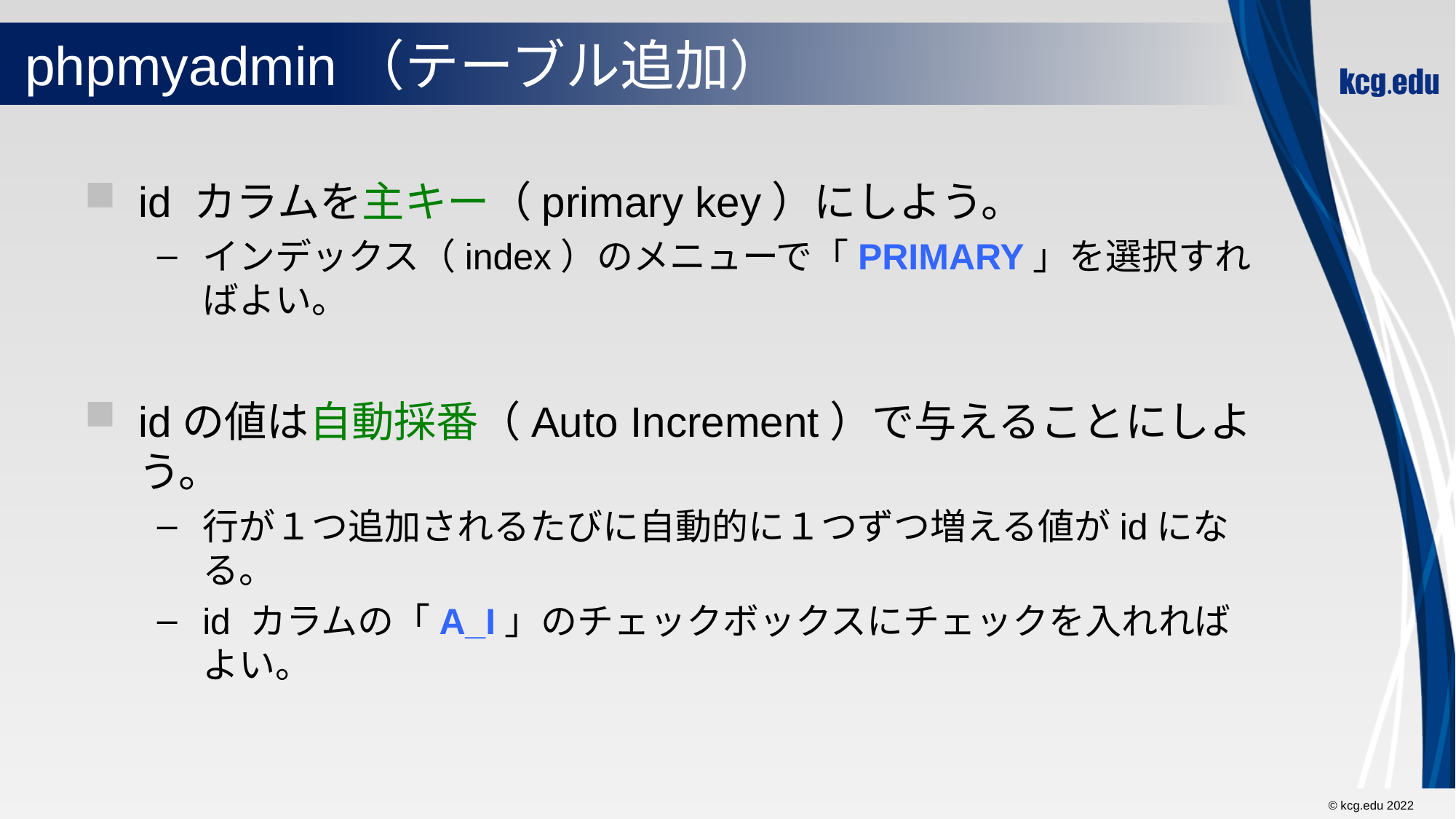

# phpmyadmin（テーブル追加）
id カラムを主キー（primary key）にしよう。
インデックス（index）のメニューで「PRIMARY」を選択すればよい。

idの値は自動採番（Auto Increment）で与えることにしよう。
行が１つ追加されるたびに自動的に１つずつ増える値がidになる。
id カラムの「A_I」のチェックボックスにチェックを入れればよい。